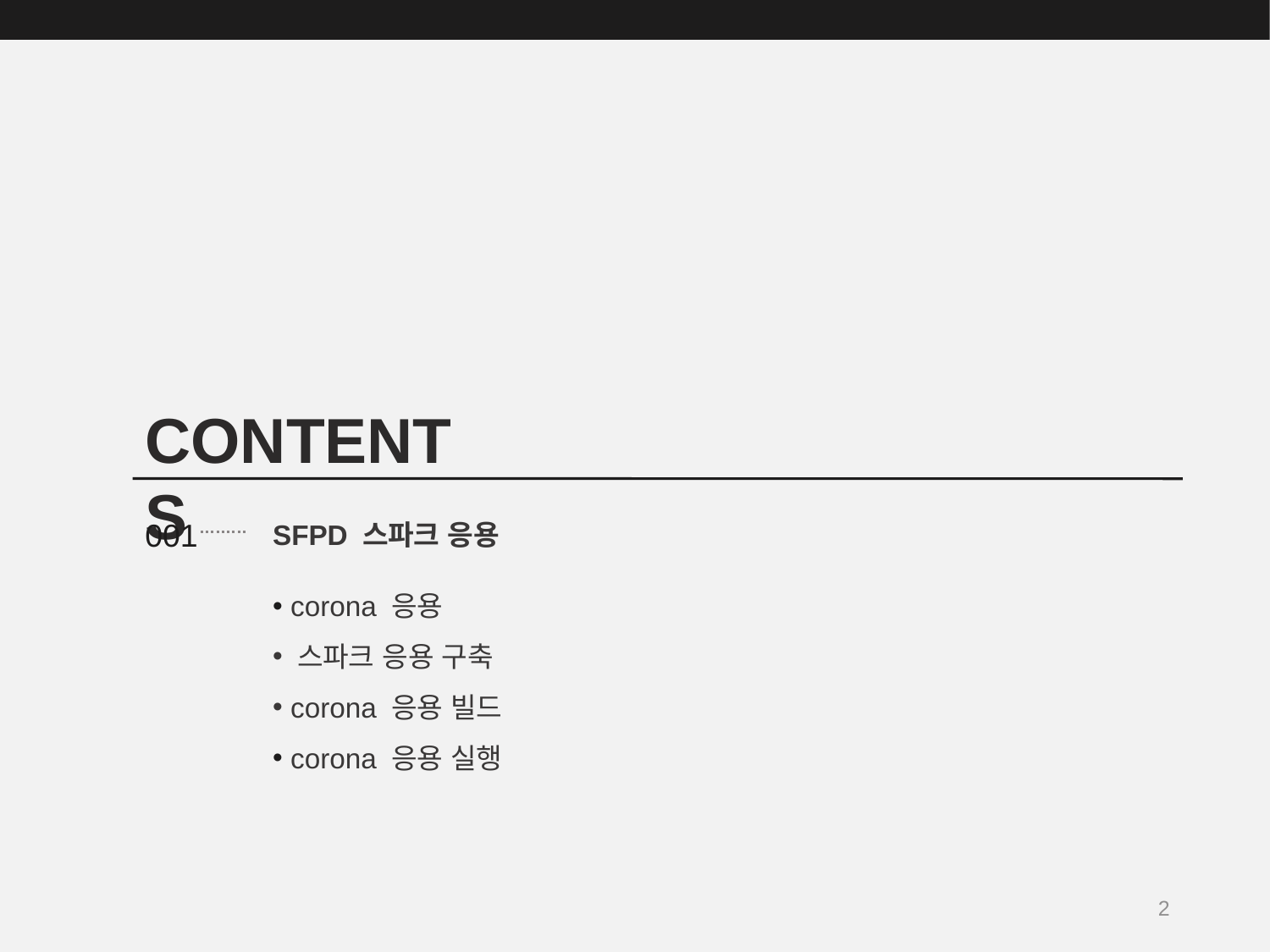

CONTENTS
001
SFPD 스파크 응용
 corona 응용
 스파크 응용 구축
 corona 응용 빌드
 corona 응용 실행
2